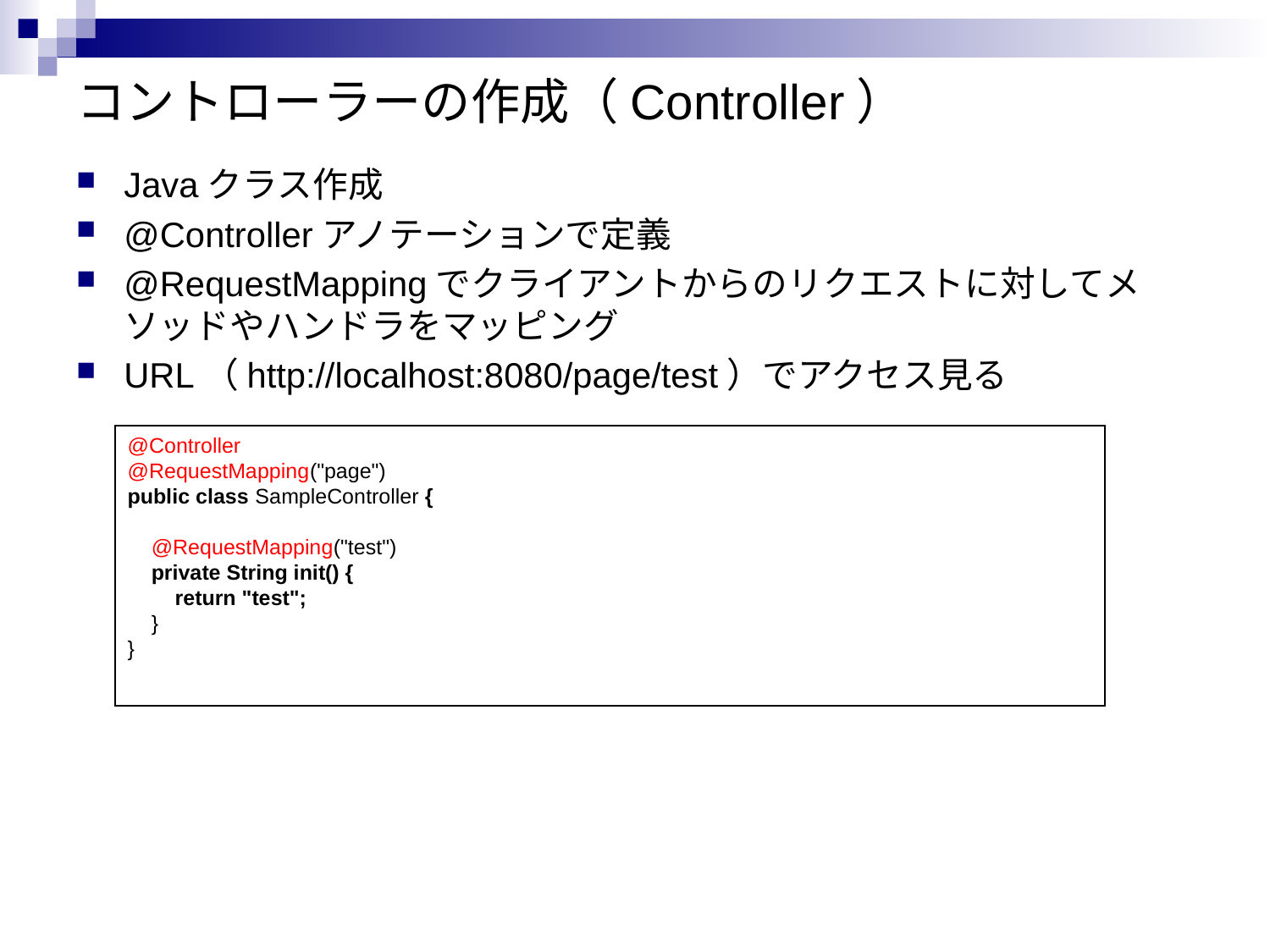

# コントローラーの作成（Controller）
Javaクラス作成
@Controllerアノテーションで定義
@RequestMappingでクライアントからのリクエストに対してメソッドやハンドラをマッピング
URL（http://localhost:8080/page/test）でアクセス見る

@Controller
@RequestMapping("page")
public class SampleController {

    @RequestMapping("test")
    private String init() {
        return "test";
    }
}